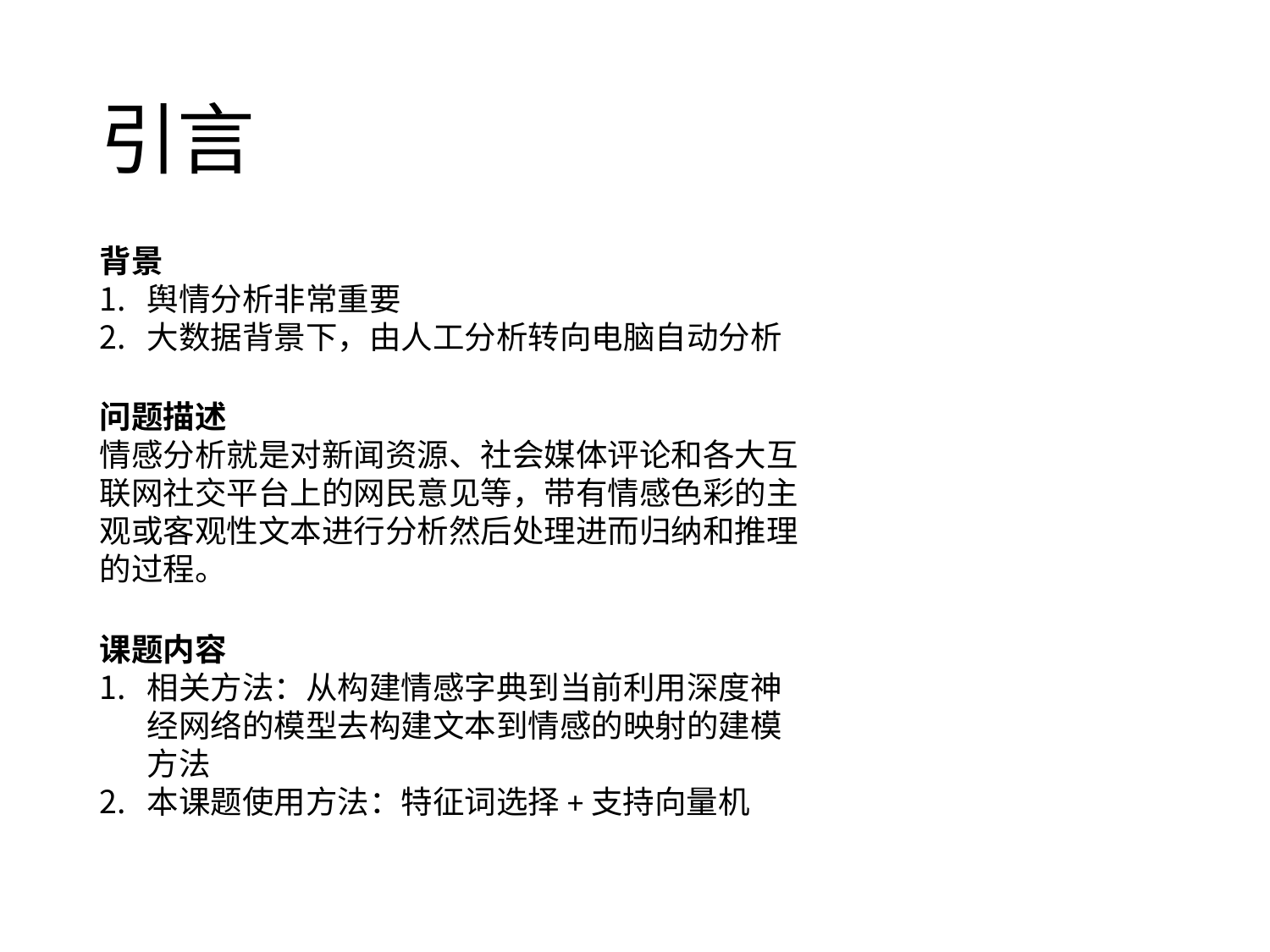

# 引言
背景
舆情分析非常重要
大数据背景下，由人工分析转向电脑自动分析
问题描述
情感分析就是对新闻资源、社会媒体评论和各大互联网社交平台上的网民意见等，带有情感色彩的主观或客观性文本进行分析然后处理进而归纳和推理的过程。
课题内容
相关方法：从构建情感字典到当前利用深度神经网络的模型去构建文本到情感的映射的建模方法
本课题使用方法：特征词选择+支持向量机